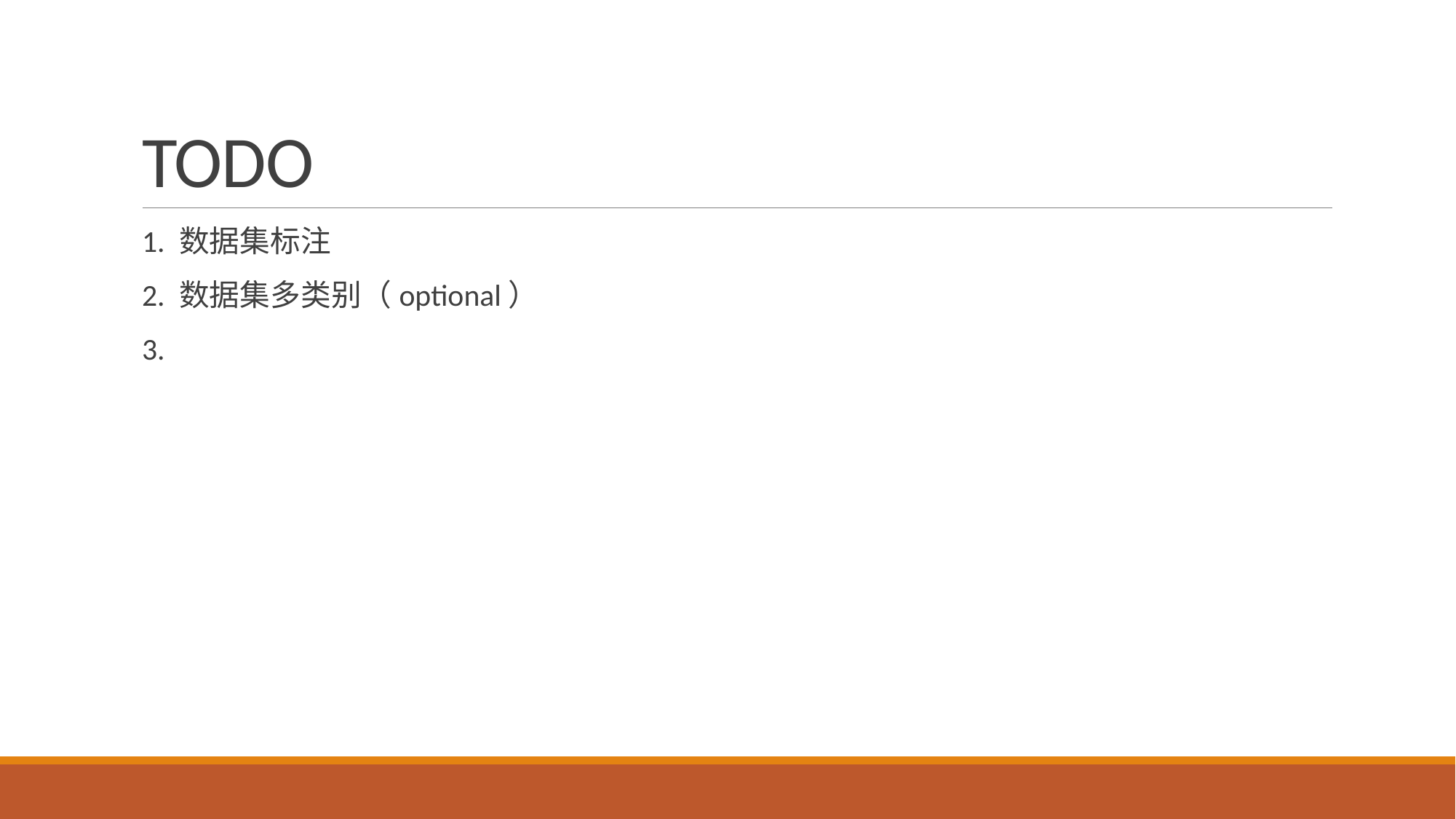

# TODO
1. 数据集标注
2. 数据集多类别（optional）
3.